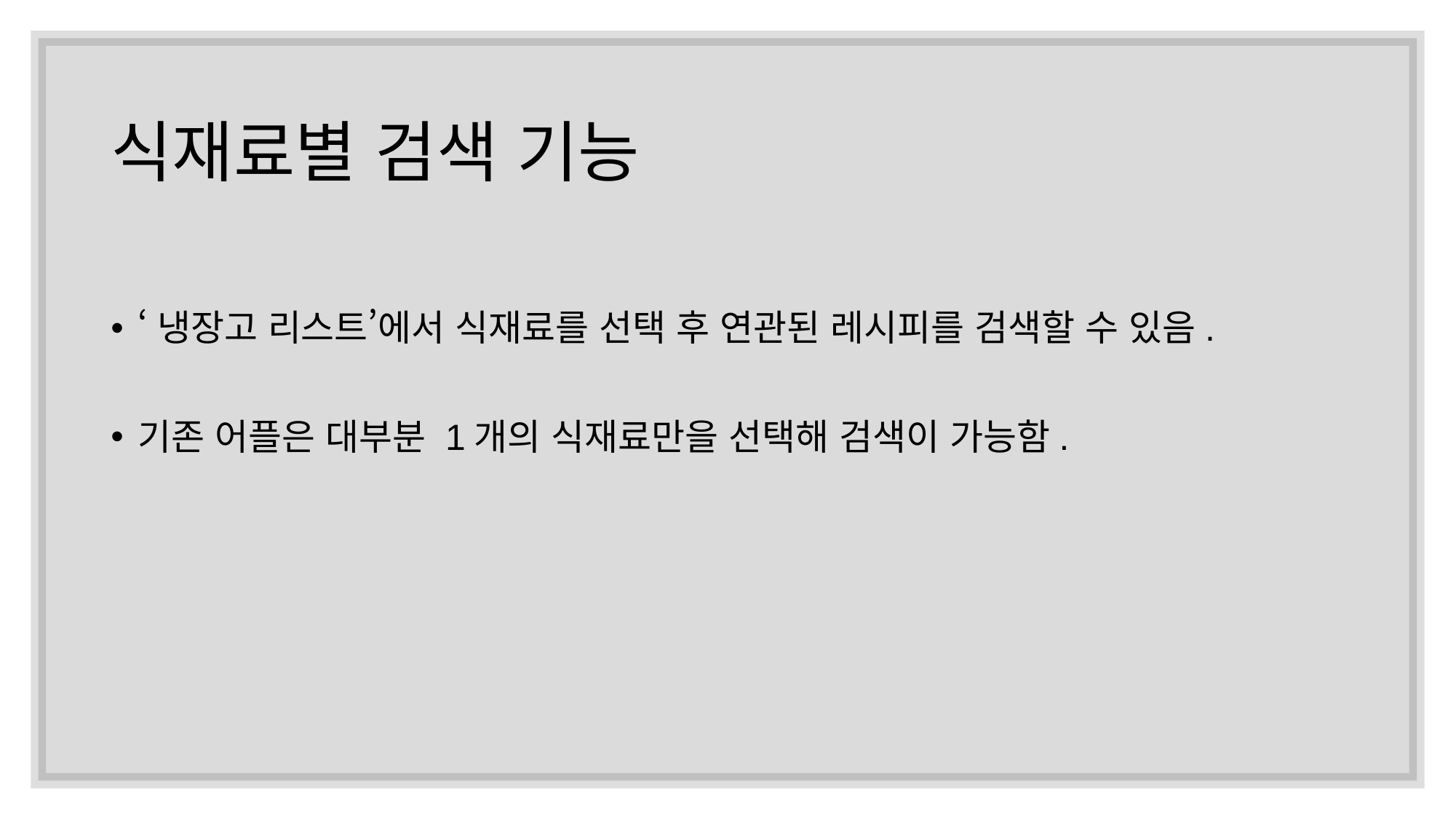

# 식재료별 검색 기능

‘냉장고 리스트’에서 식재료를 선택 후 연관된 레시피를 검색할 수 있음.

기존 어플은 대부분 1개의 식재료만을 선택해 검색이 가능함.